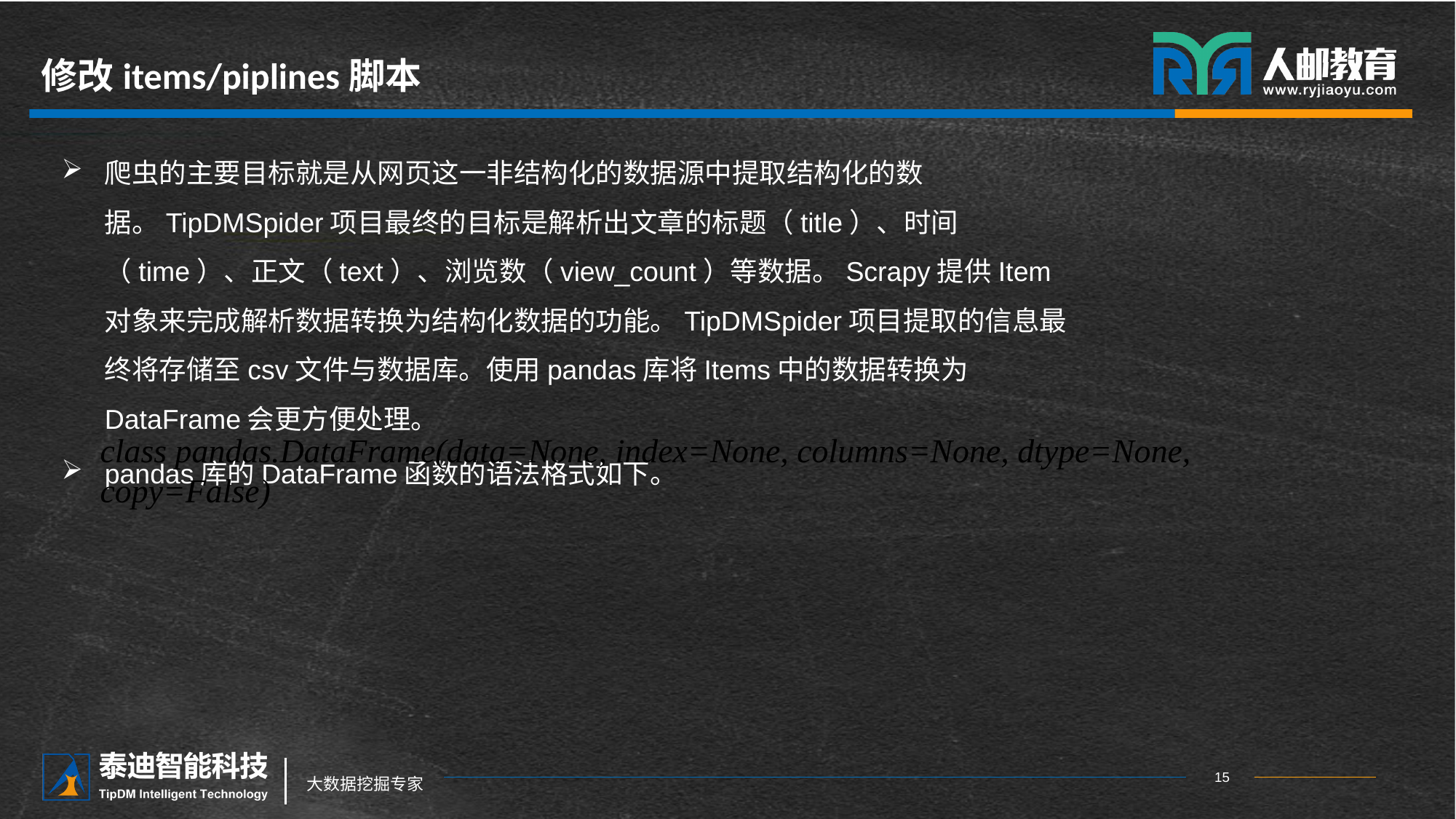

# 修改items/piplines脚本
爬虫的主要目标就是从网页这一非结构化的数据源中提取结构化的数据。TipDMSpider项目最终的目标是解析出文章的标题（title）、时间（time）、正文（text）、浏览数（view_count）等数据。Scrapy提供Item对象来完成解析数据转换为结构化数据的功能。TipDMSpider项目提取的信息最终将存储至csv文件与数据库。使用pandas库将Items中的数据转换为DataFrame会更方便处理。
pandas库的DataFrame函数的语法格式如下。

class pandas.DataFrame(data=None, index=None, columns=None, dtype=None, copy=False)